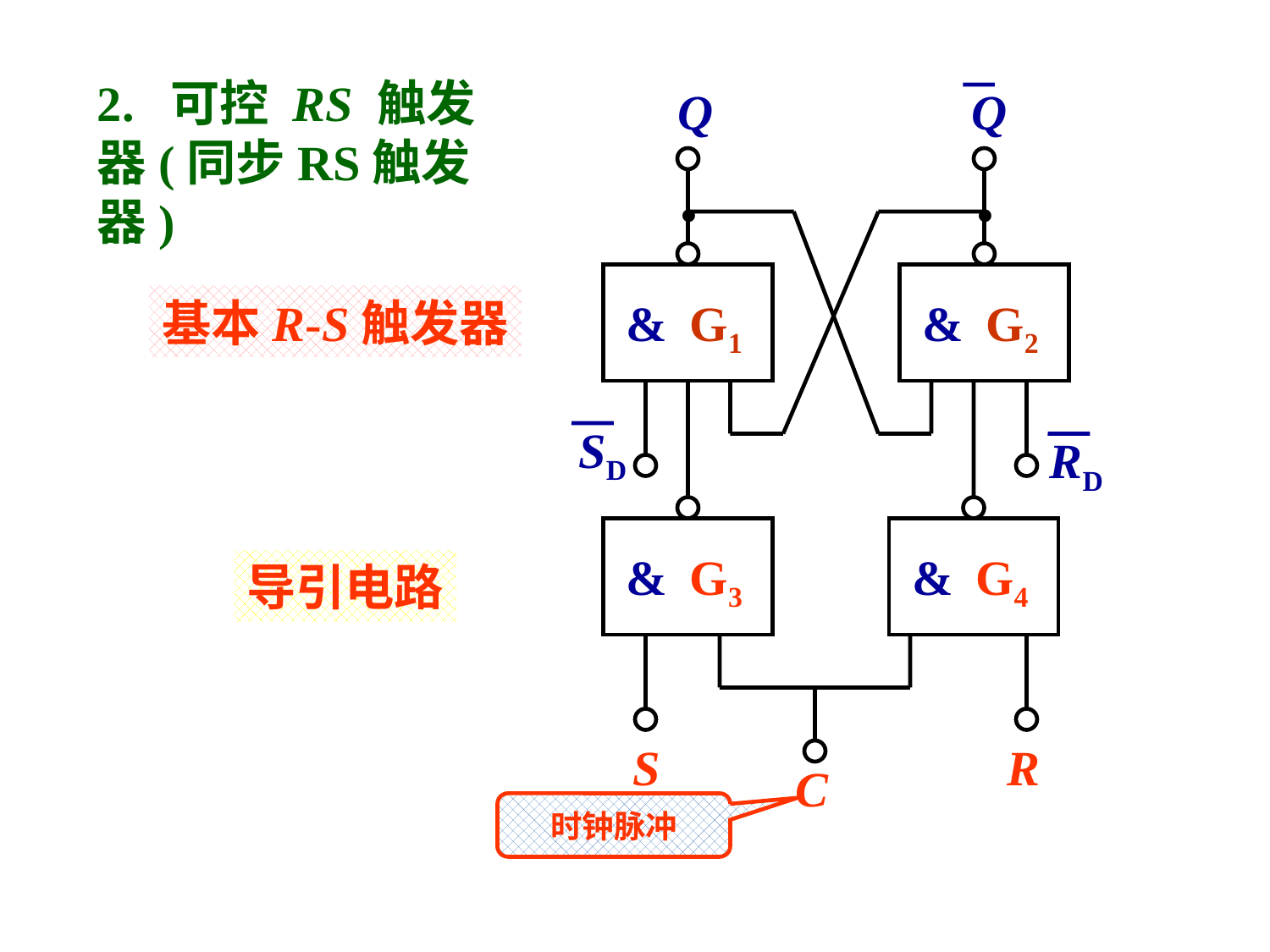

2.  可控 RS 触发器(同步RS触发器)
Q
Q

.
.

&
G1
&
G2

SD

RD

基本R-S触发器

&
G3
&
G4

S
R
C
导引电路
时钟脉冲